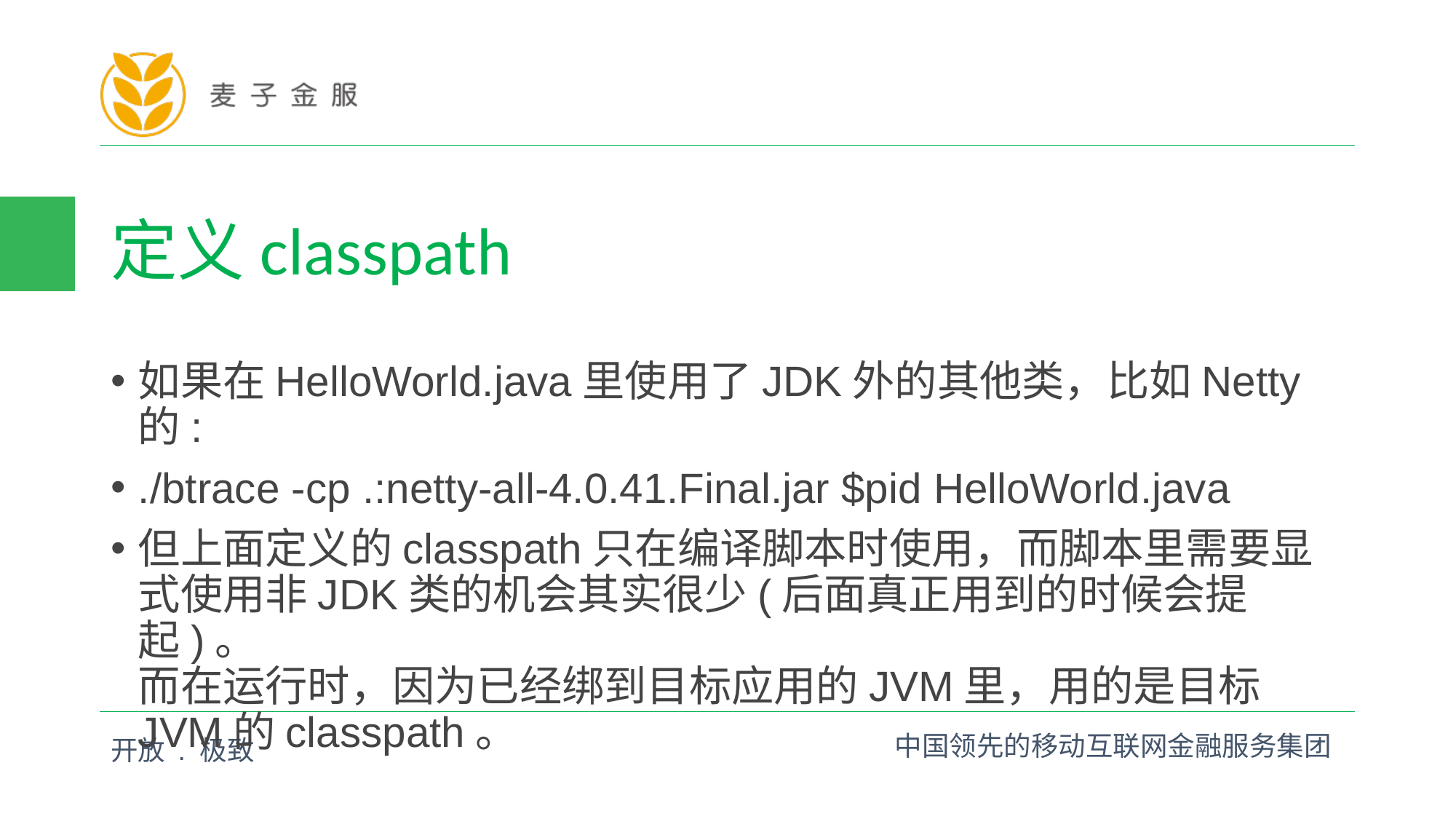

# 定义classpath

如果在HelloWorld.java里使用了JDK外的其他类，比如Netty的:
./btrace -cp .:netty-all-4.0.41.Final.jar $pid HelloWorld.java
但上面定义的classpath只在编译脚本时使用，而脚本里需要显式使用非JDK类的机会其实很少(后面真正用到的时候会提起)。
而在运行时，因为已经绑到目标应用的JVM里，用的是目标JVM的classpath。